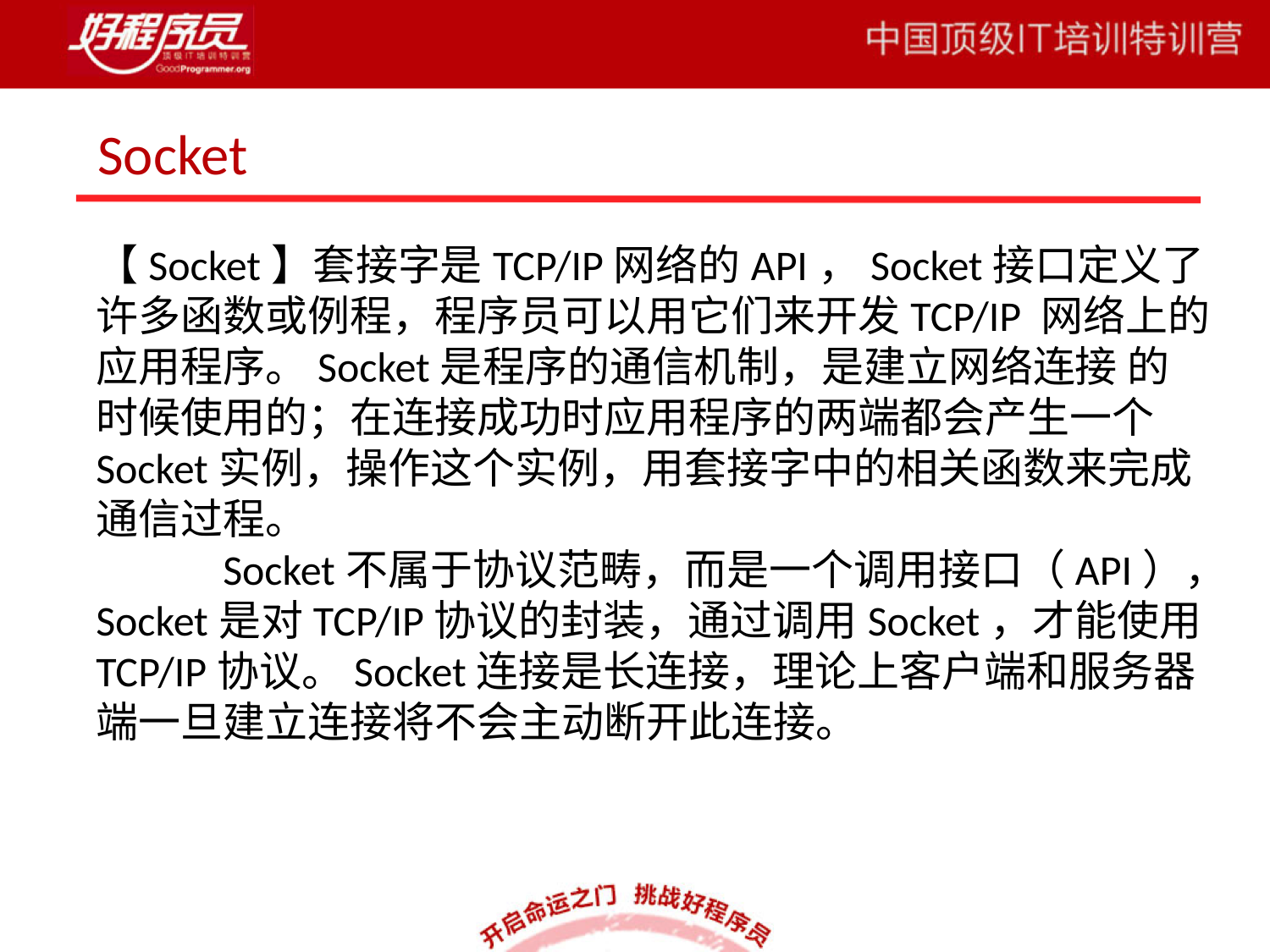

Socket
【Socket】套接字是TCP/IP网络的API，Socket接口定义了许多函数或例程，程序员可以用它们来开发TCP/IP 网络上的应用程序。Socket是程序的通信机制，是建立网络连接 的时候使用的；在连接成功时应用程序的两端都会产生一个Socket实例，操作这个实例，用套接字中的相关函数来完成通信过程。
	Socket不属于协议范畴，而是一个调用接口（API），Socket是对TCP/IP协议的封装，通过调用Socket，才能使用TCP/IP协议。Socket连接是长连接，理论上客户端和服务器端一旦建立连接将不会主动断开此连接。